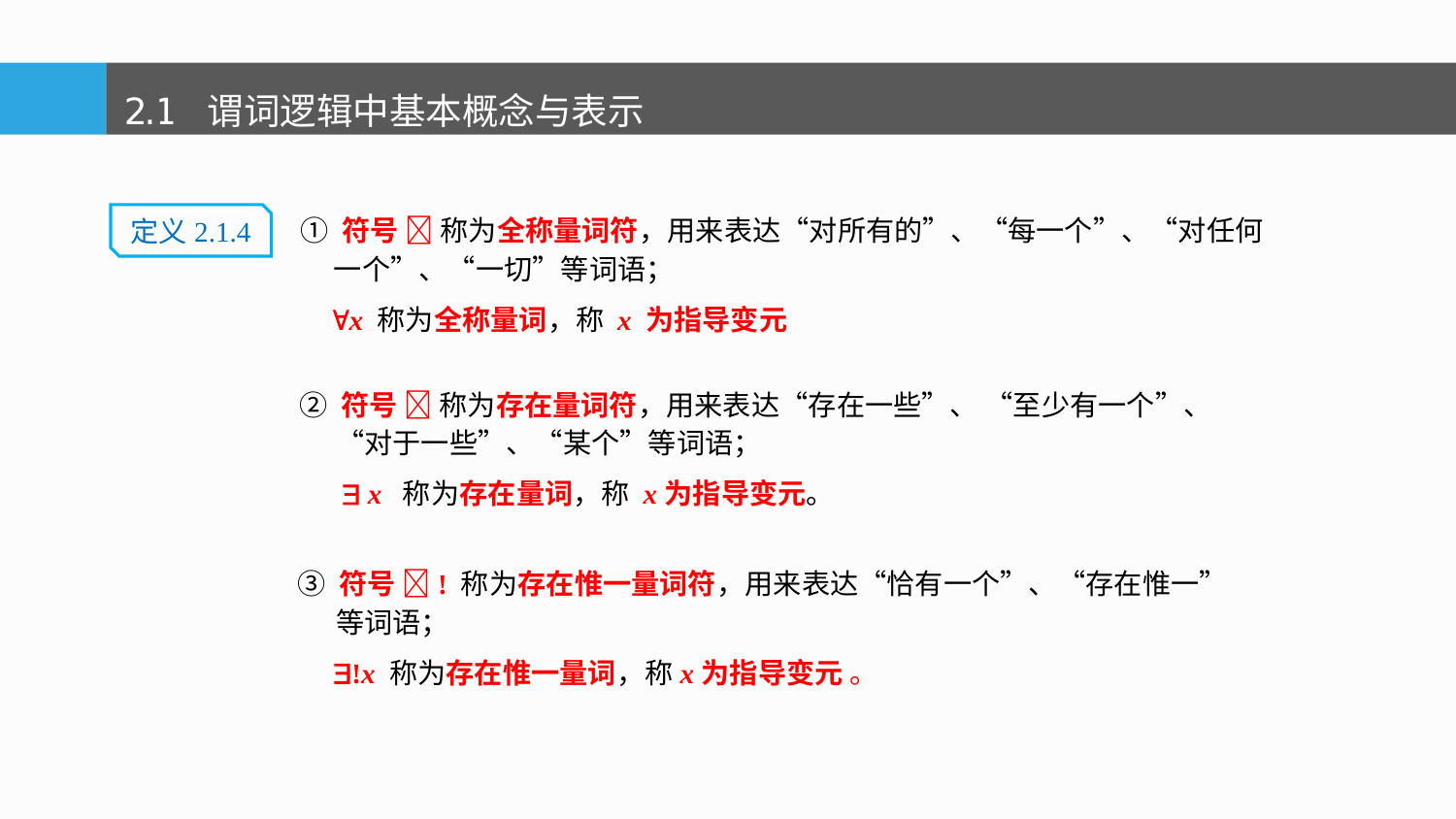

2.1  谓词逻辑中基本概念与表示

① 符号 ∀ 称为全称量词符，用来表达“对所有的”、“每一个”、“对任何一个”、“一切”等词语；
    ∀x 称为全称量词，称 x 为指导变元
定义2.1.4
② 符号 ∃ 称为存在量词符，用来表达“存在一些”、 “至少有一个”、  “对于一些”、“某个”等词语；
      ∃ x  称为存在量词，称 x为指导变元。
③ 符号 ∃! 称为存在惟一量词符，用来表达“恰有一个”、“存在惟一”      等词语；
     ∃!x 称为存在惟一量词，称x为指导变元 。